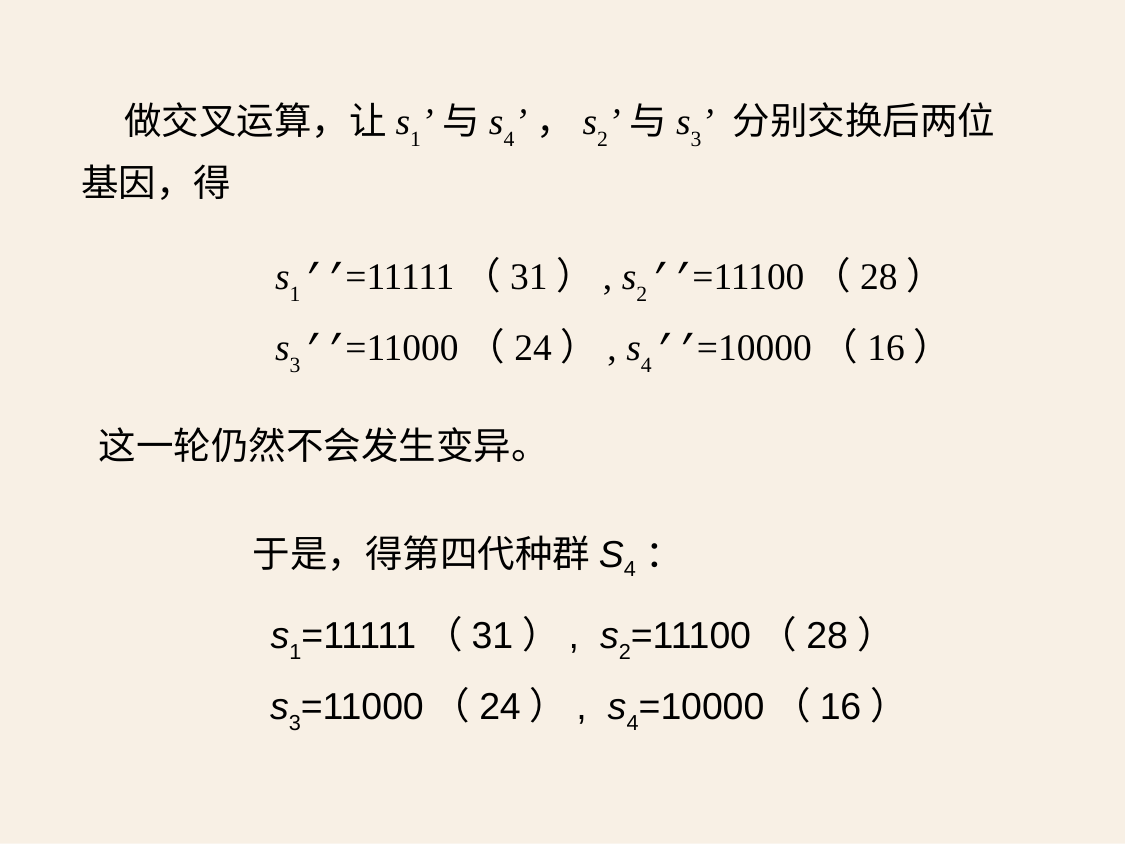

做交叉运算，让s1’与s4’，s2’与s3’ 分别交换后两位基因，得
   s1’’=11111（31）, s2’’=11100（28）
   s3’’=11000（24）, s4’’=10000（16）
 这一轮仍然不会发生变异。
        于是，得第四代种群S4：
          s1=11111（31）,  s2=11100（28）
         s3=11000（24）,  s4=10000（16）